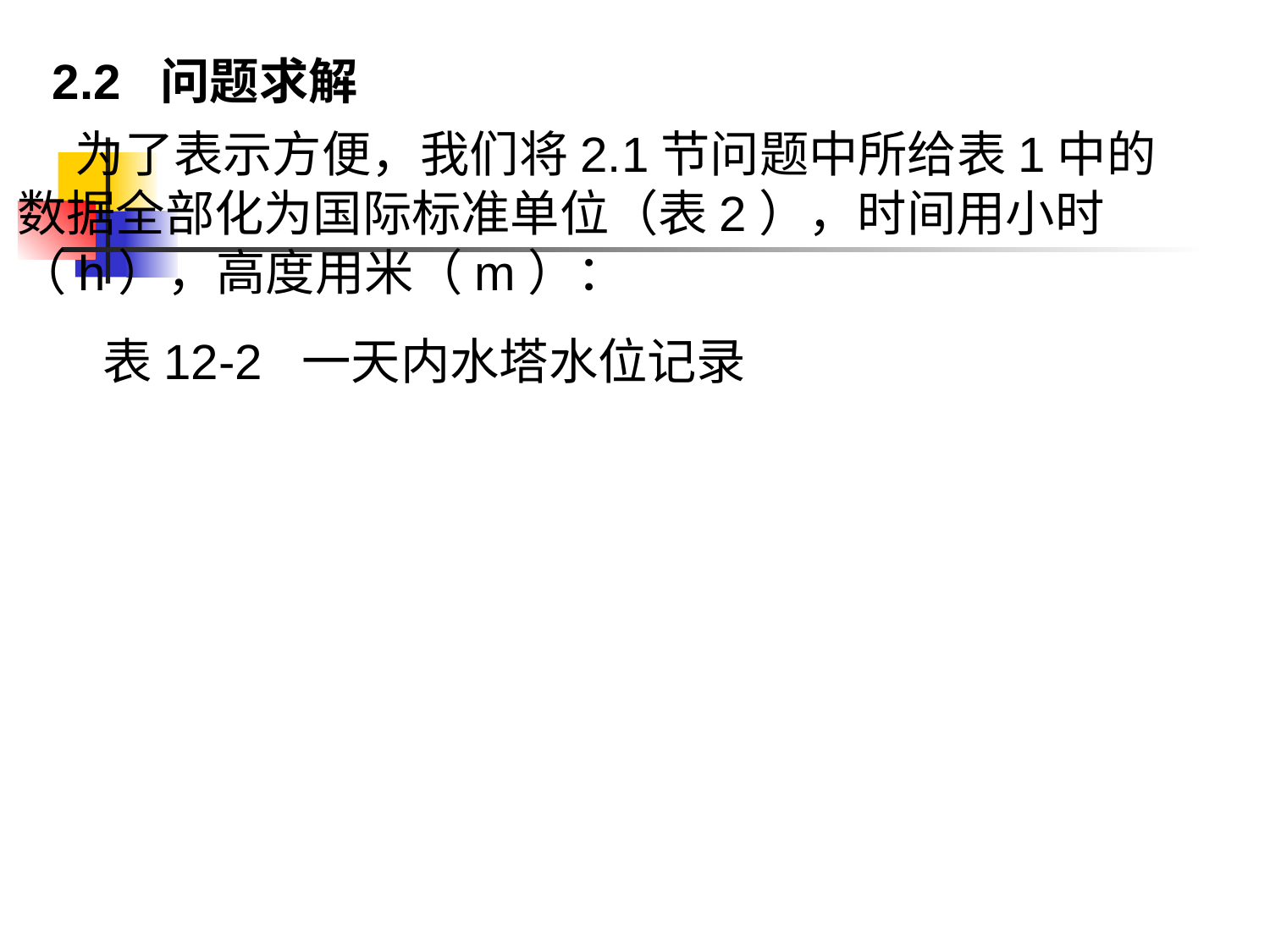

2.2  问题求解
       为了表示方便，我们将2.1节问题中所给表1中的数据全部化为国际标准单位（表2），时间用小时（h），高度用米（m）：

表12-2  一天内水塔水位记录